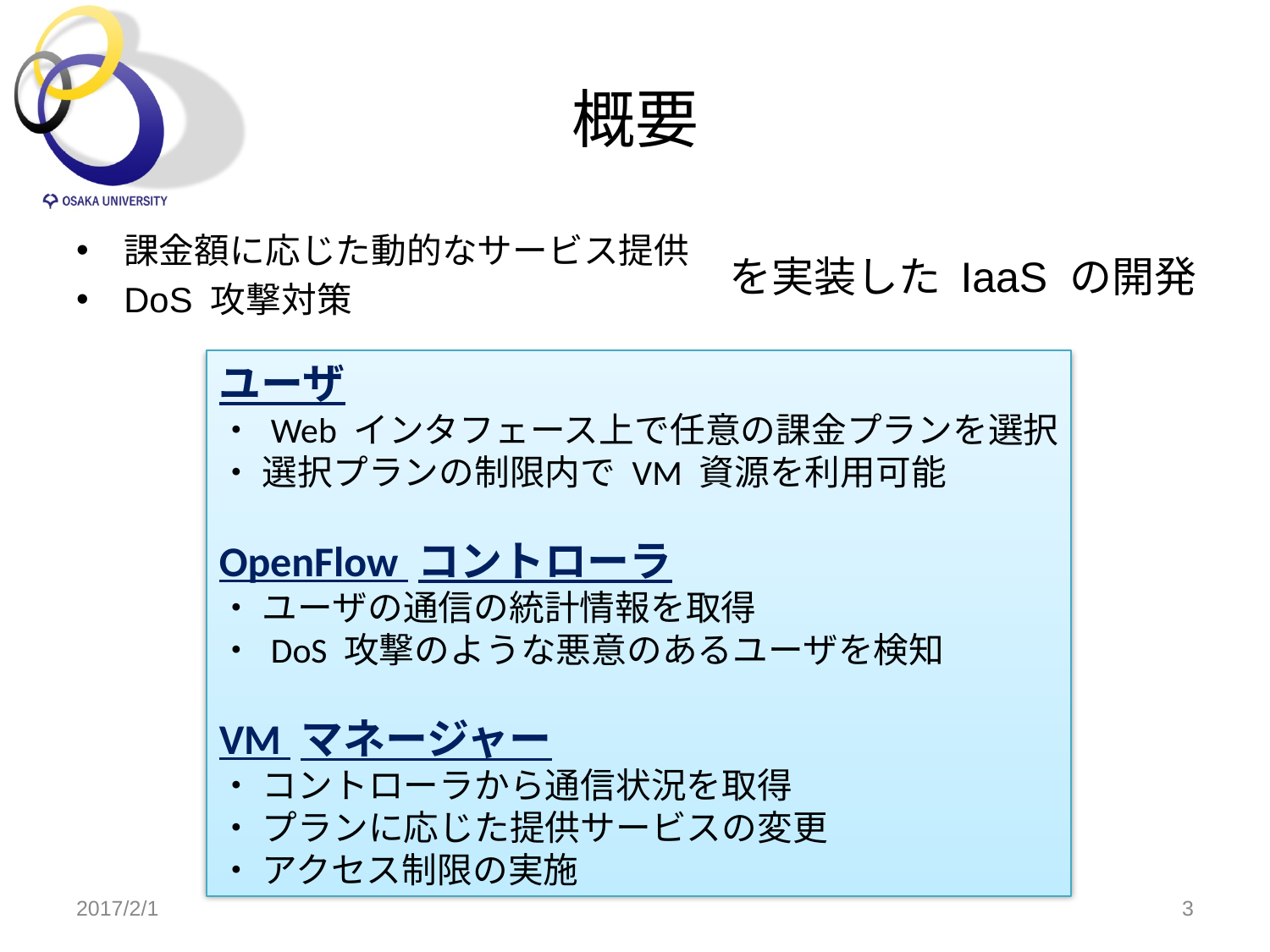

# 概要
課金額に応じた動的なサービス提供
DoS 攻撃対策
を実装した IaaS の開発
ユーザ
・ Web インタフェース上で任意の課金プランを選択
・ 選択プランの制限内で VM 資源を利用可能

OpenFlow コントローラ
・ ユーザの通信の統計情報を取得
・ DoS 攻撃のような悪意のあるユーザを検知

VM マネージャー
・ コントローラから通信状況を取得
・ プランに応じた提供サービスの変更
・ アクセス制限の実施
2017/2/1
3